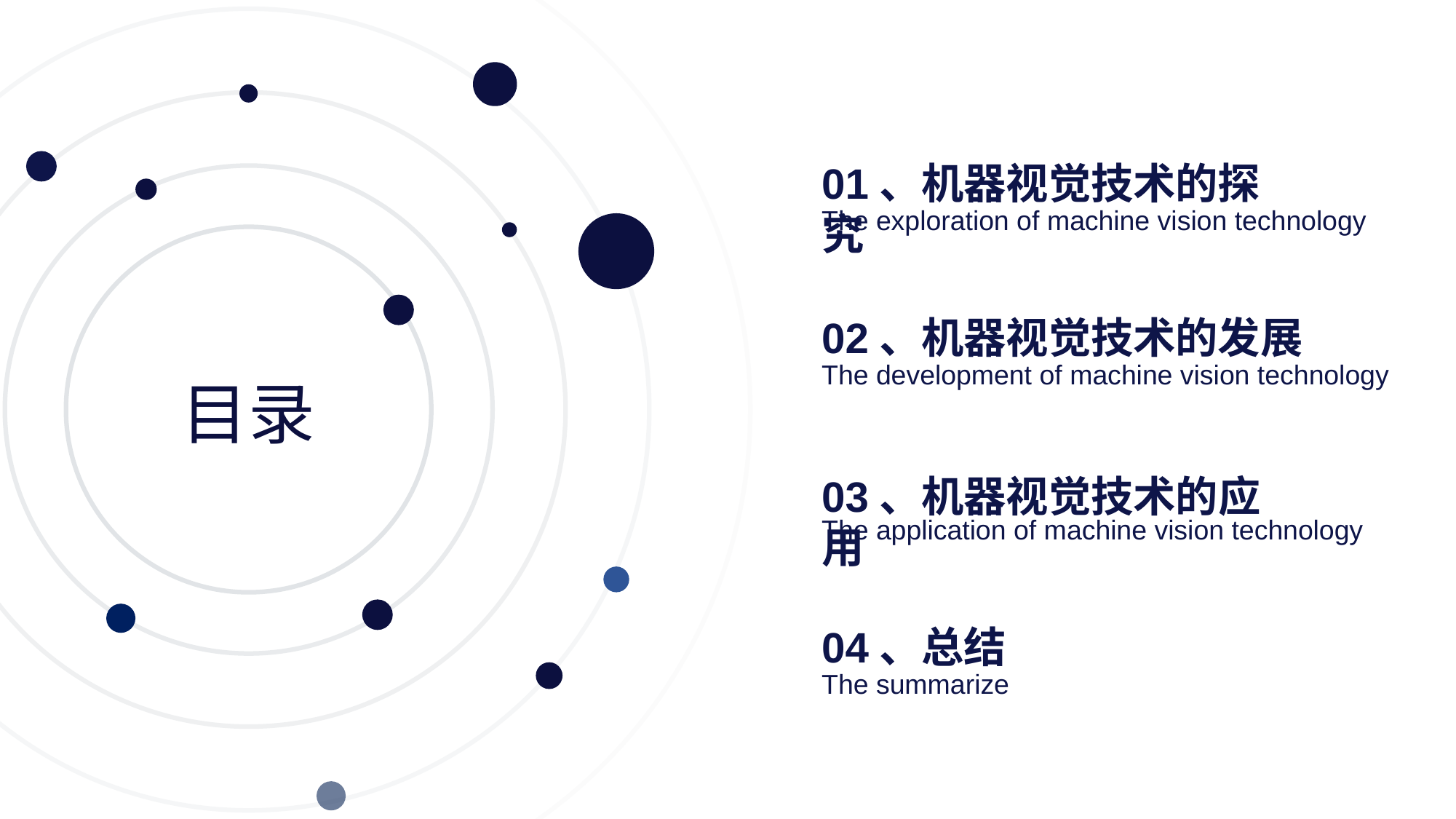

01、机器视觉技术的探究
The exploration of machine vision technology

02、机器视觉技术的发展
The development of machine vision technology
目录
03、机器视觉技术的应用
The application of machine vision technology

04、总结
The summarize